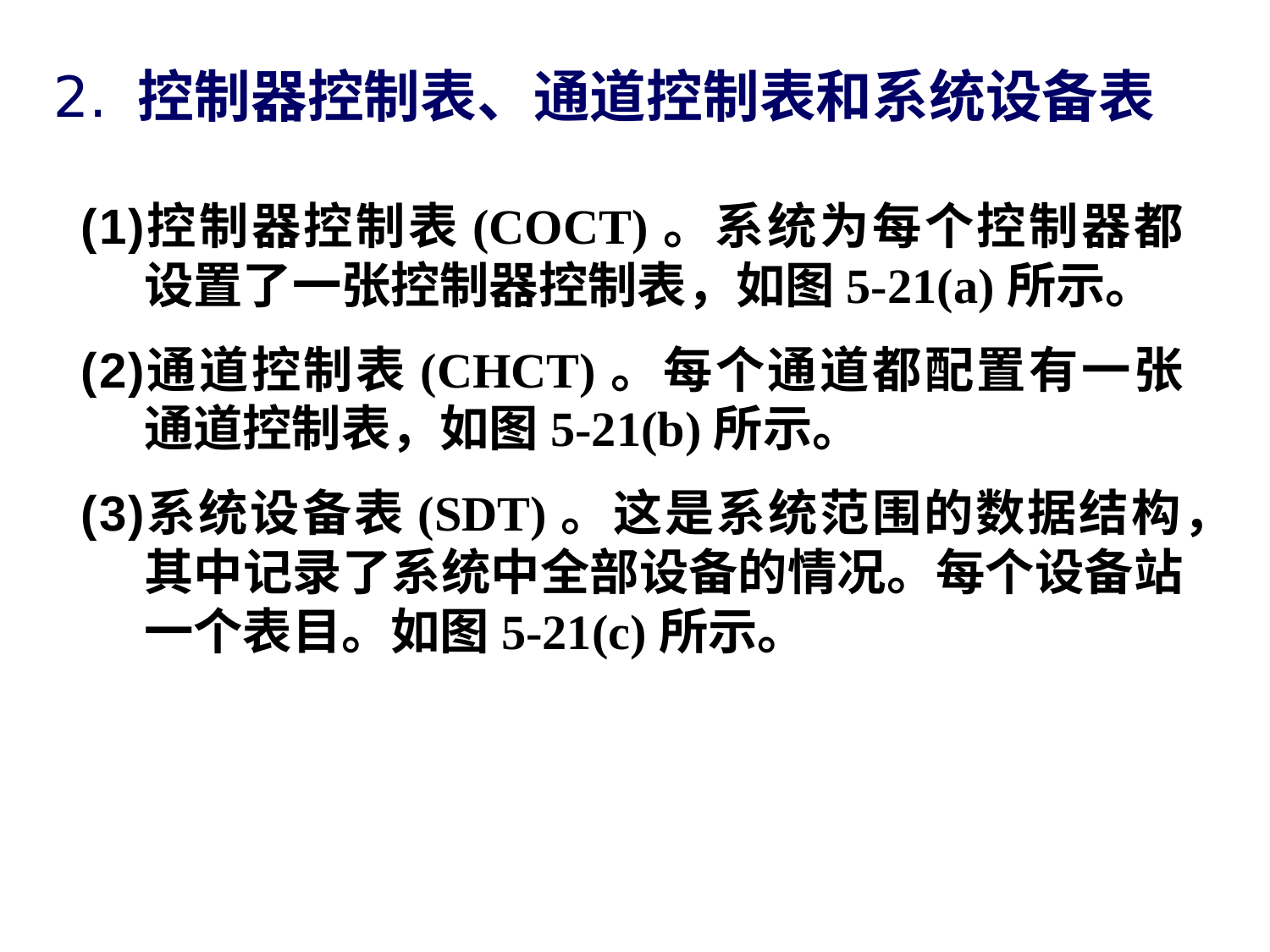

2. 控制器控制表、通道控制表和系统设备表
控制器控制表(COCT)。系统为每个控制器都设置了一张控制器控制表，如图5-21(a)所示。
通道控制表(CHCT)。每个通道都配置有一张通道控制表，如图5-21(b)所示。
系统设备表(SDT)。这是系统范围的数据结构，其中记录了系统中全部设备的情况。每个设备站一个表目。如图5-21(c)所示。
65